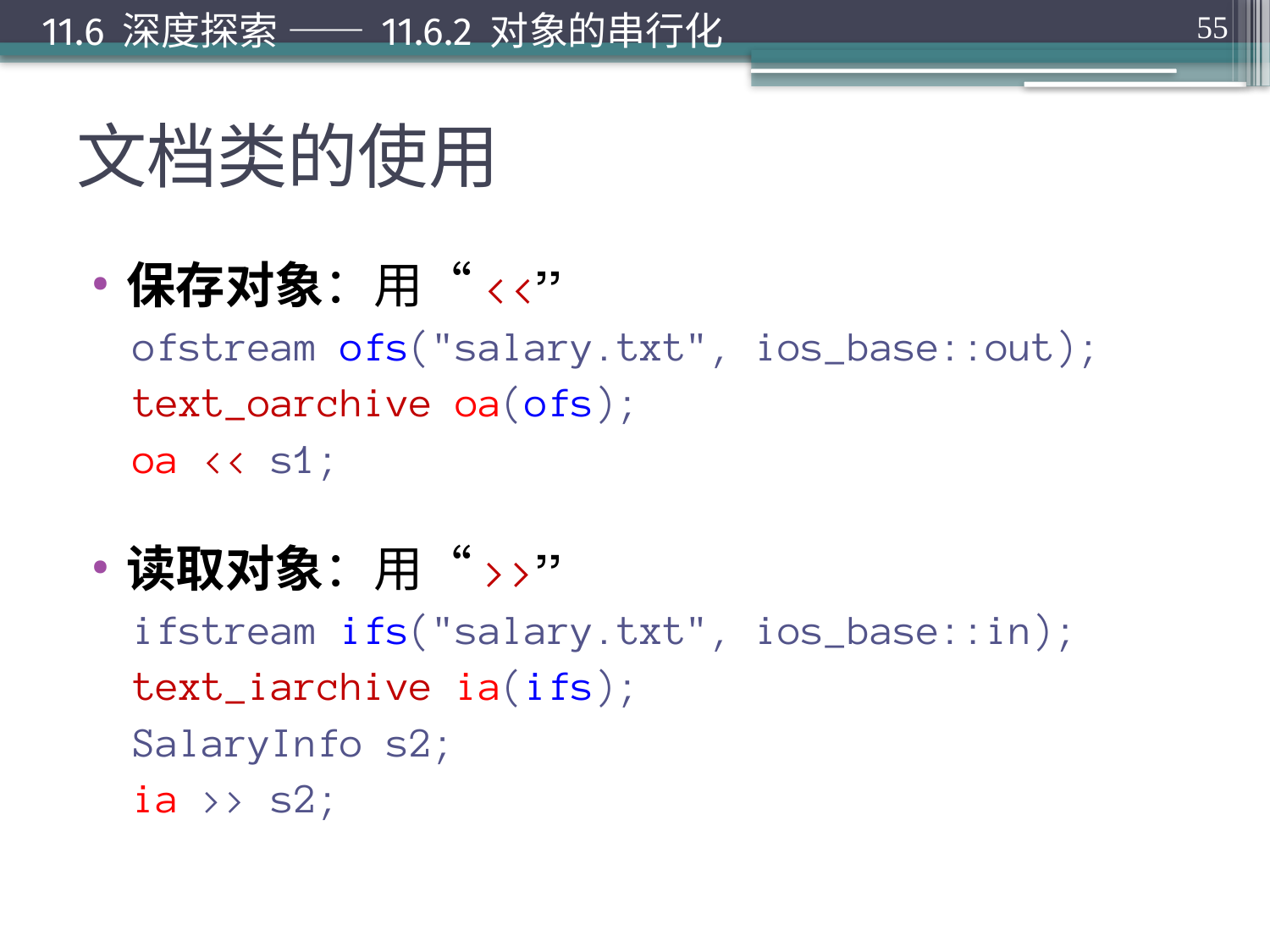

11.6 深度探索 —— 11.6.2 对象的串行化
55
# 文档类的使用
保存对象：用“<<”
ofstream ofs("salary.txt", ios_base::out);
text_oarchive oa(ofs);
oa << s1;

读取对象：用“>>”
ifstream ifs("salary.txt", ios_base::in);
text_iarchive ia(ifs);
SalaryInfo s2;
ia >> s2;